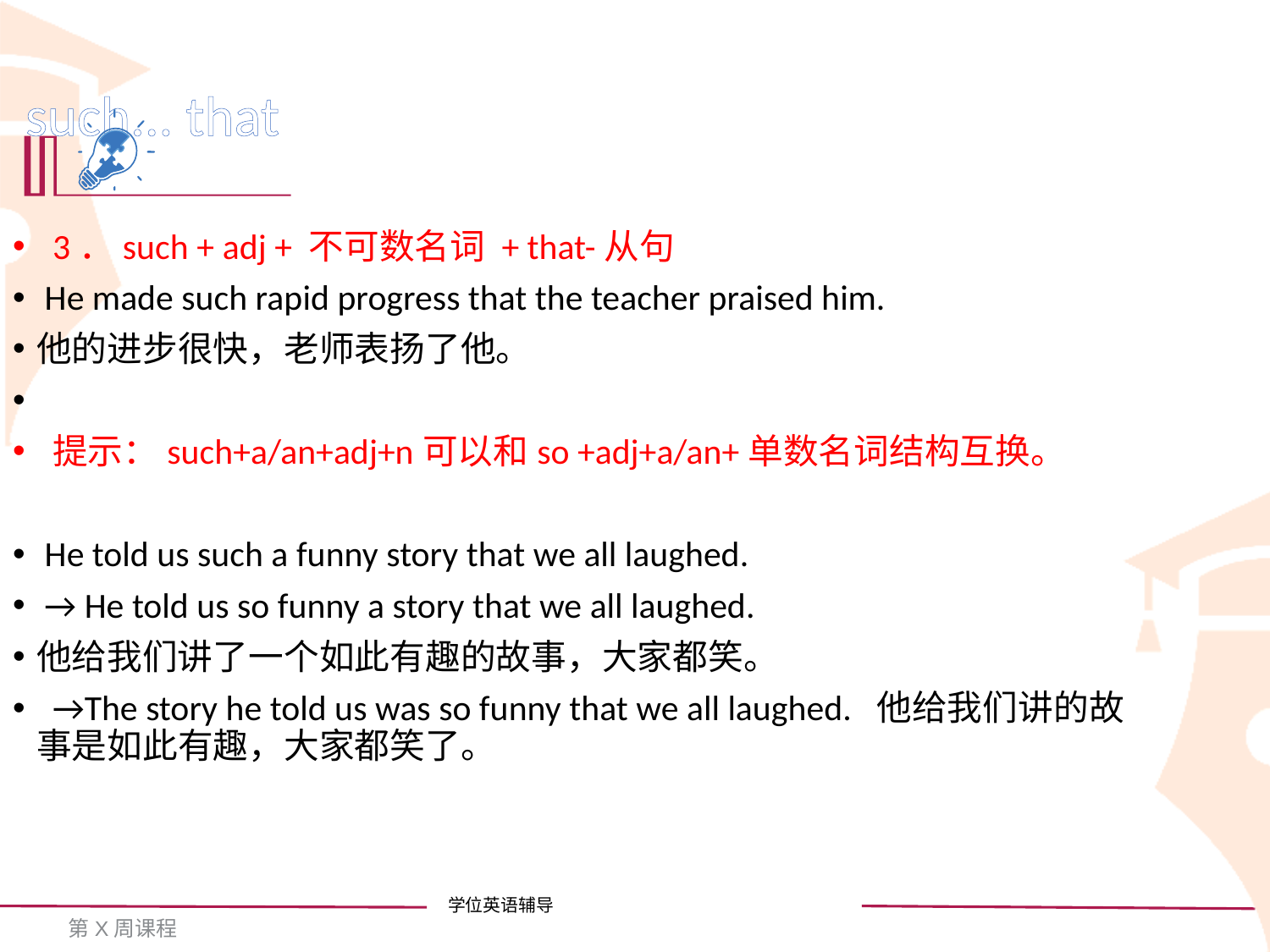

such... that

  3．such + adj + 不可数名词 + that-从句
 He made such rapid progress that the teacher praised him.
他的进步很快，老师表扬了他。

 提示：such+a/an+adj+n可以和so +adj+a/an+单数名词结构互换。

 He told us such a funny story that we all laughed.
 → He told us so funny a story that we all laughed.
他给我们讲了一个如此有趣的故事，大家都笑。
  →The story he told us was so funny that we all laughed.  他给我们讲的故事是如此有趣，大家都笑了。